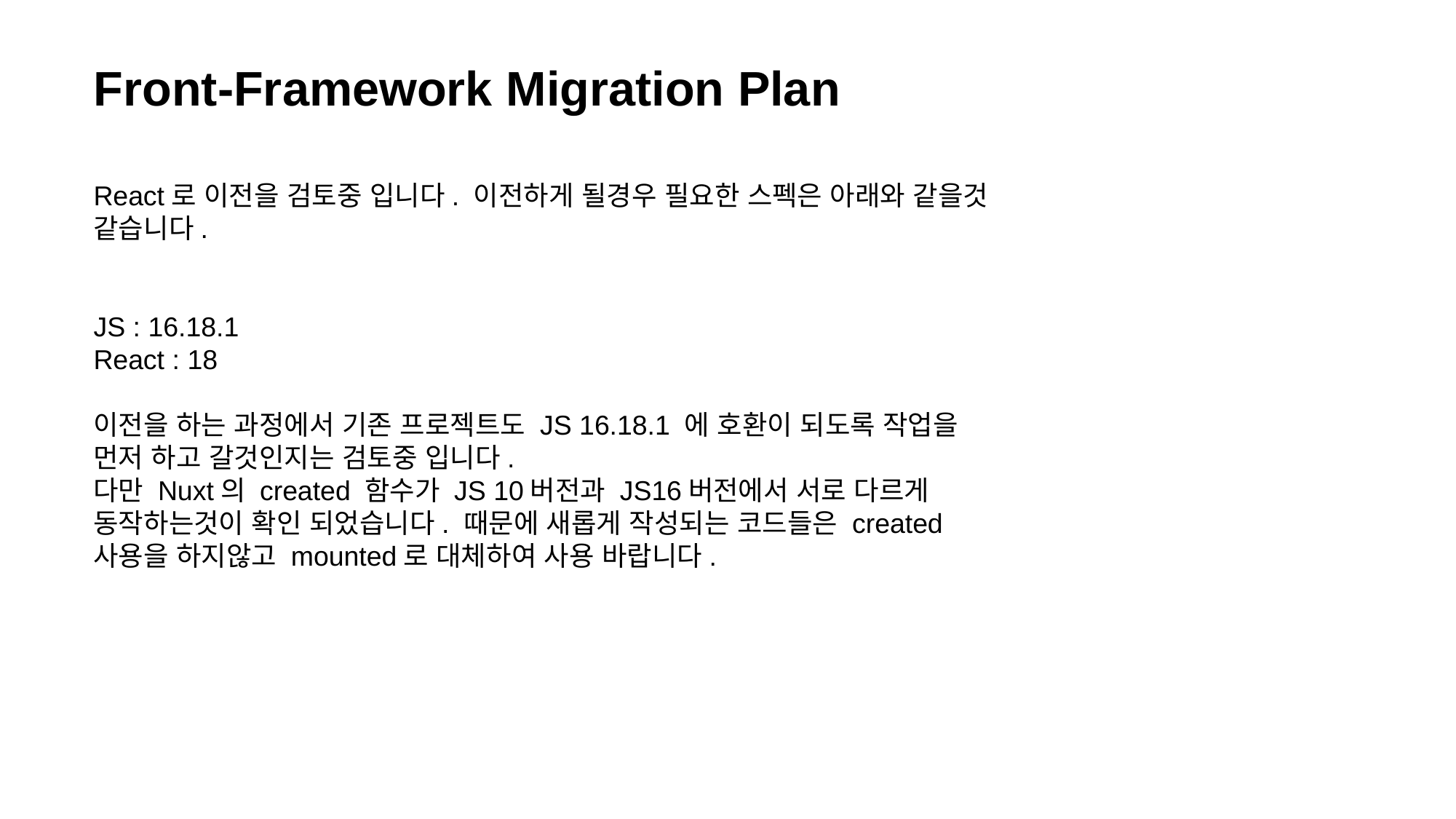

Front-Framework Migration Plan
React로 이전을 검토중 입니다. 이전하게 될경우 필요한 스펙은 아래와 같을것 같습니다.

JS : 16.18.1
React : 18

이전을 하는 과정에서 기존 프로젝트도 JS 16.18.1 에 호환이 되도록 작업을 먼저 하고 갈것인지는 검토중 입니다.
다만 Nuxt의 created 함수가 JS 10버전과 JS16버전에서 서로 다르게 동작하는것이 확인 되었습니다. 때문에 새롭게 작성되는 코드들은 created사용을 하지않고 mounted로 대체하여 사용 바랍니다.